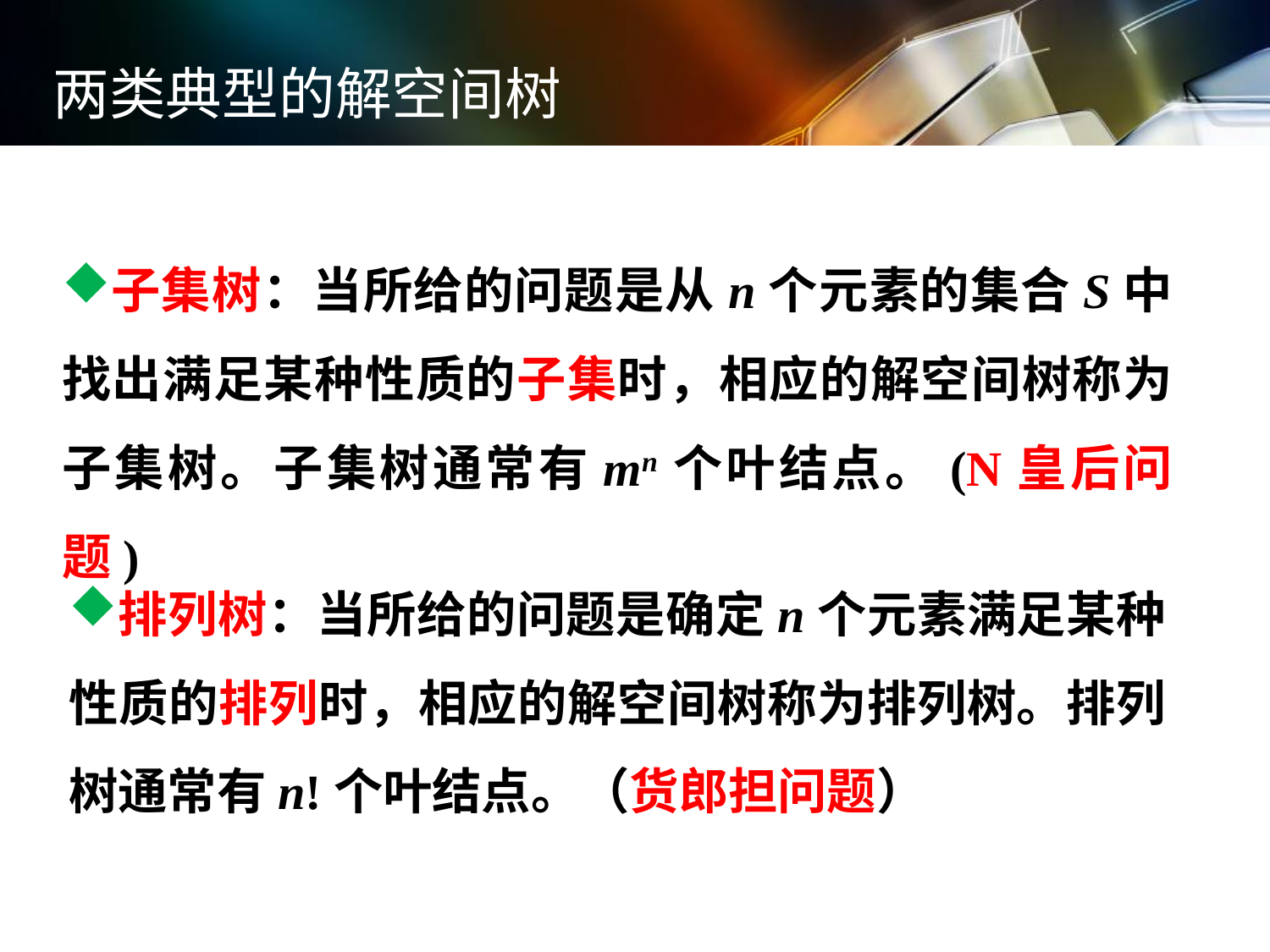

两类典型的解空间树
子集树：当所给的问题是从n个元素的集合S中找出满足某种性质的子集时，相应的解空间树称为子集树。子集树通常有mn个叶结点。(N皇后问题)

排列树：当所给的问题是确定n个元素满足某种性质的排列时，相应的解空间树称为排列树。排列树通常有n!个叶结点。（货郎担问题）